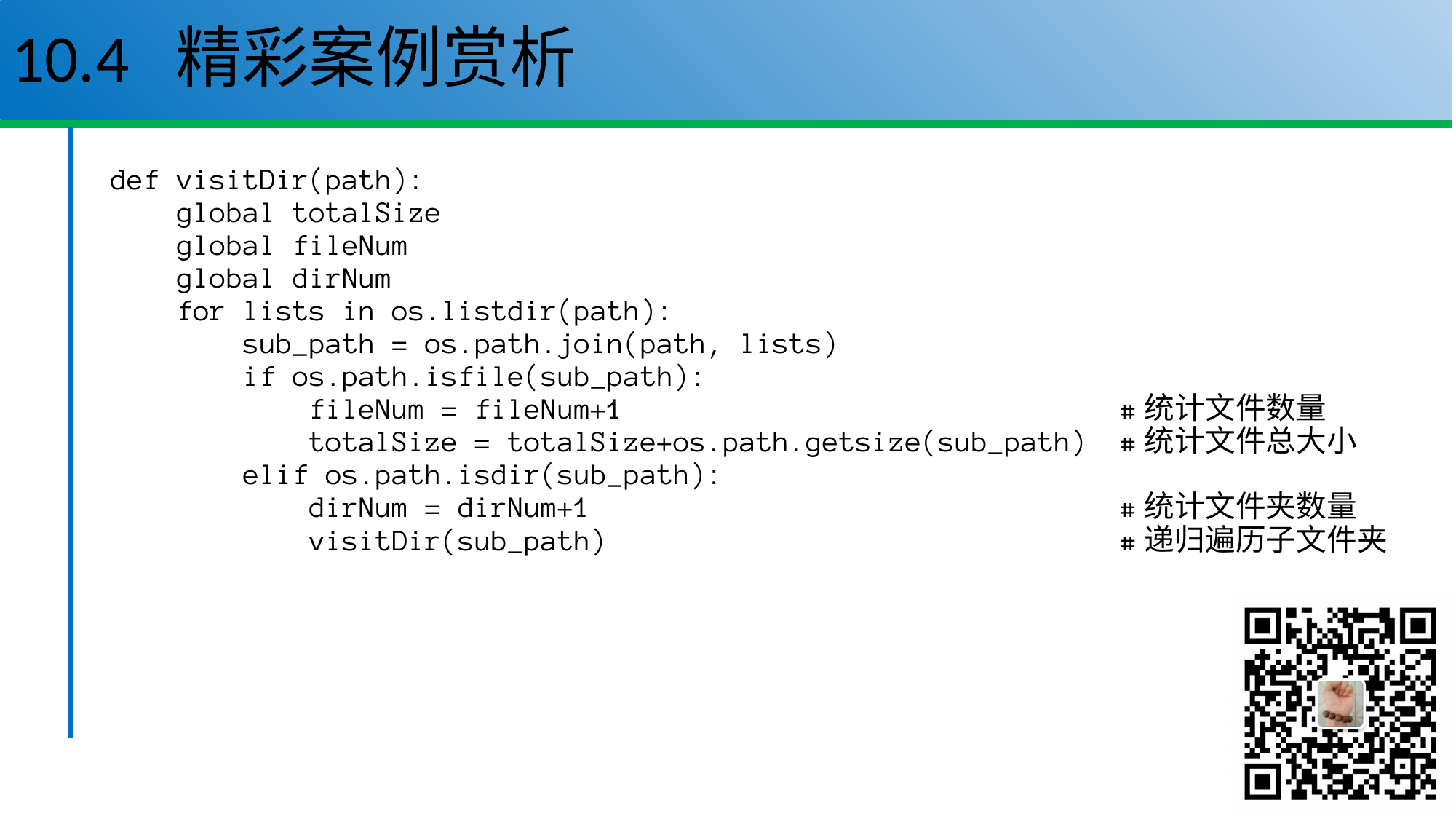

# 10.4  精彩案例赏析
def visitDir(path):
    global totalSize
    global fileNum
    global dirNum
    for lists in os.listdir(path):
        sub_path = os.path.join(path, lists)
        if os.path.isfile(sub_path):
            fileNum = fileNum+1                              #统计文件数量
            totalSize = totalSize+os.path.getsize(sub_path)  #统计文件总大小
        elif os.path.isdir(sub_path):
            dirNum = dirNum+1                                #统计文件夹数量
            visitDir(sub_path)                               #递归遍历子文件夹
20